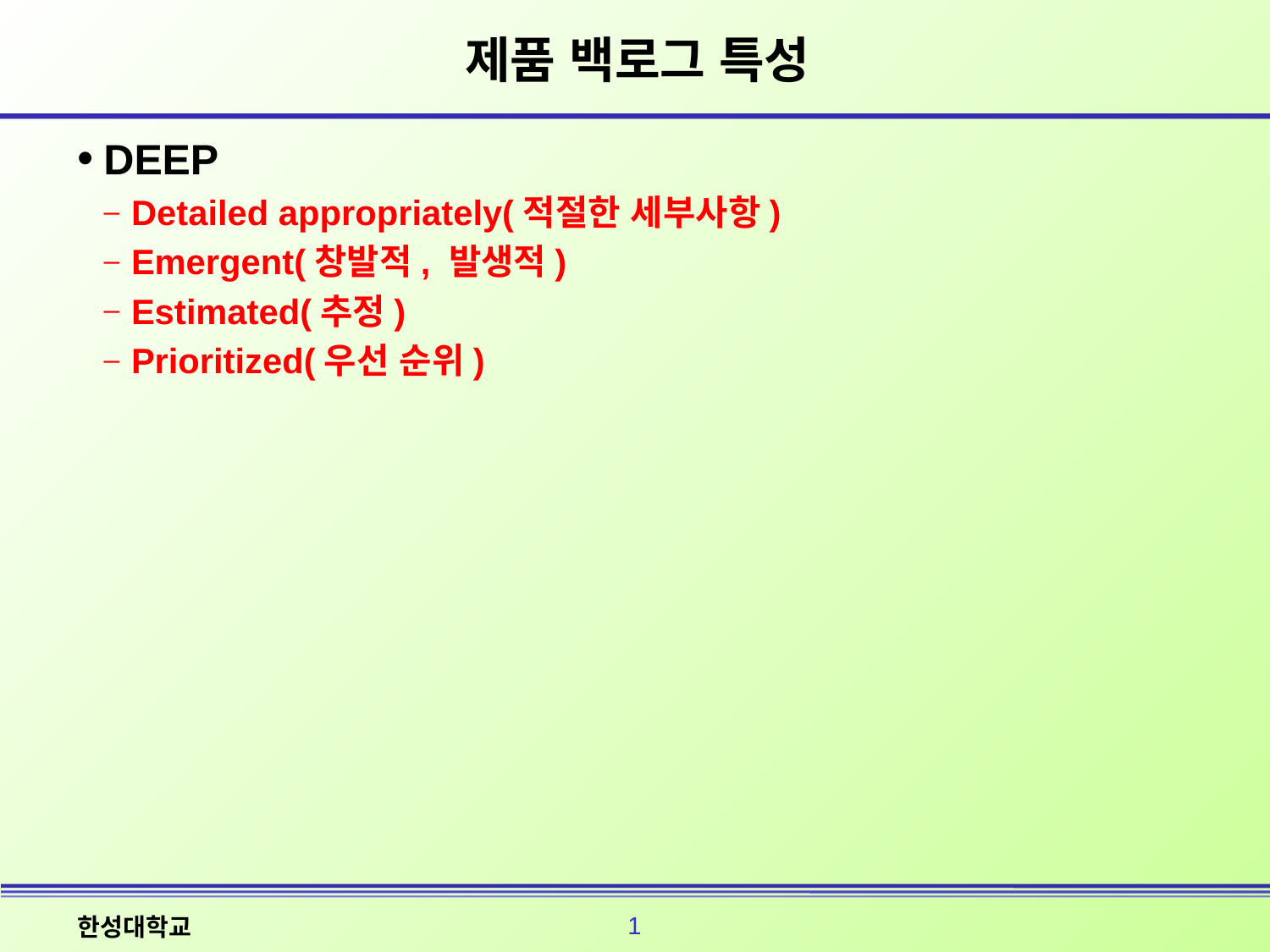

# 제품 백로그 특성
DEEP
Detailed appropriately(적절한 세부사항)
Emergent(창발적, 발생적)
Estimated(추정)
Prioritized(우선 순위)